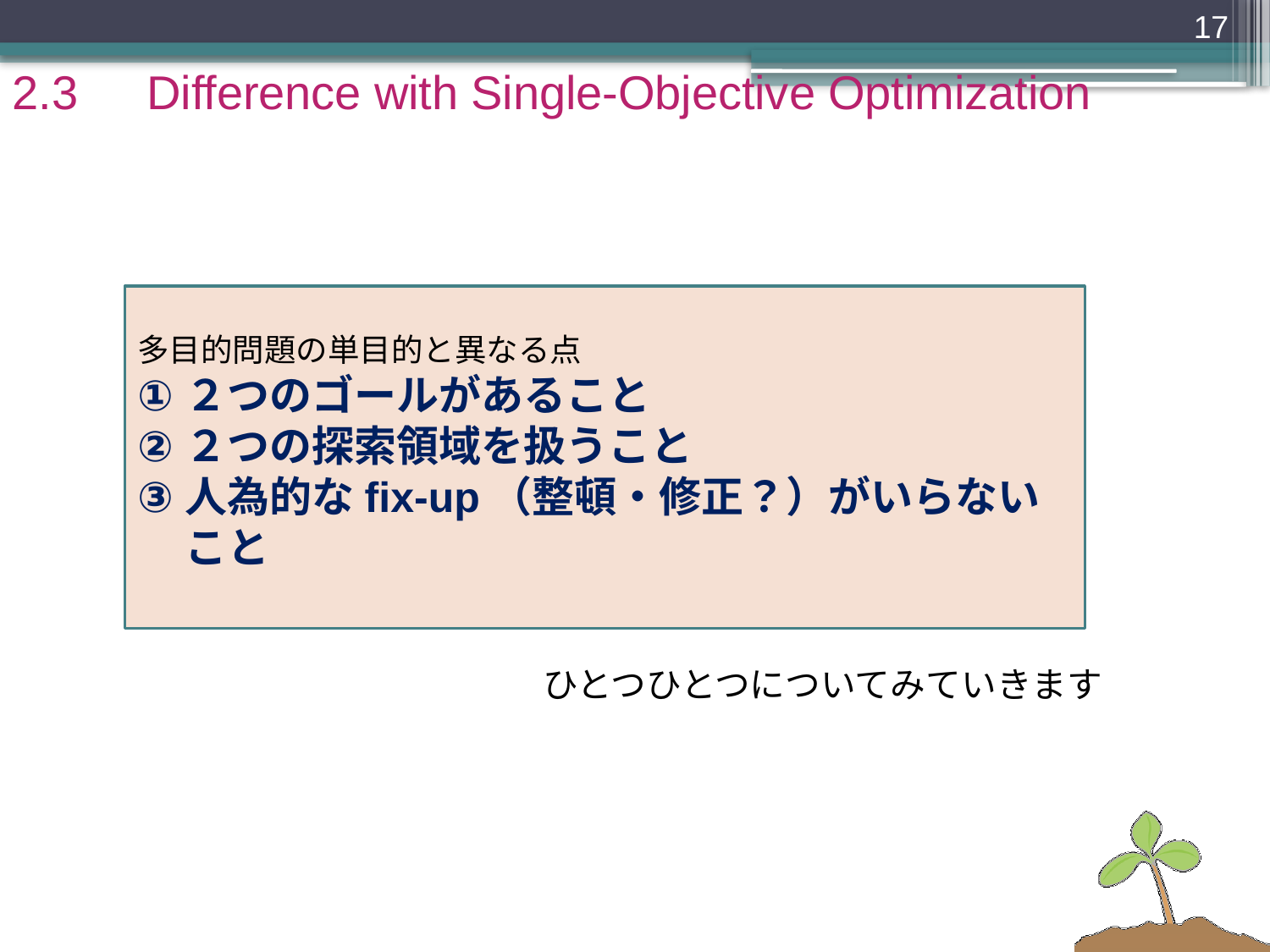

17
# 2.3　Difference with Single-Objective Optimization

多目的問題の単目的と異なる点
２つのゴールがあること
２つの探索領域を扱うこと
人為的なfix-up（整頓・修正？）がいらないこと

ひとつひとつについてみていきます